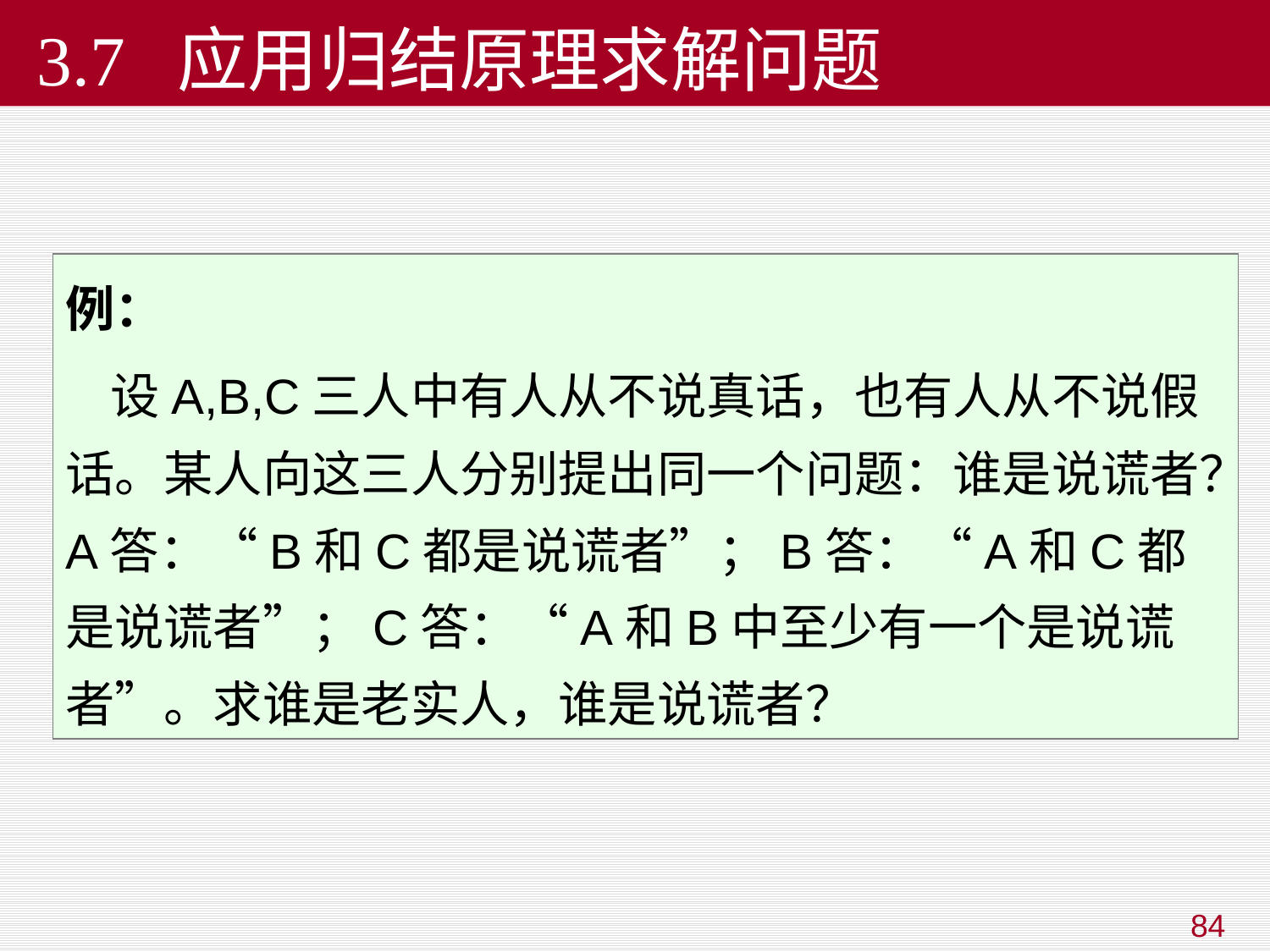

# 3.7  应用归结原理求解问题
例：
   设A,B,C三人中有人从不说真话，也有人从不说假话。某人向这三人分别提出同一个问题：谁是说谎者？A答：“B和C都是说谎者”；B答：“A和C都是说谎者”；C答：“A和B中至少有一个是说谎者”。求谁是老实人，谁是说谎者？

84